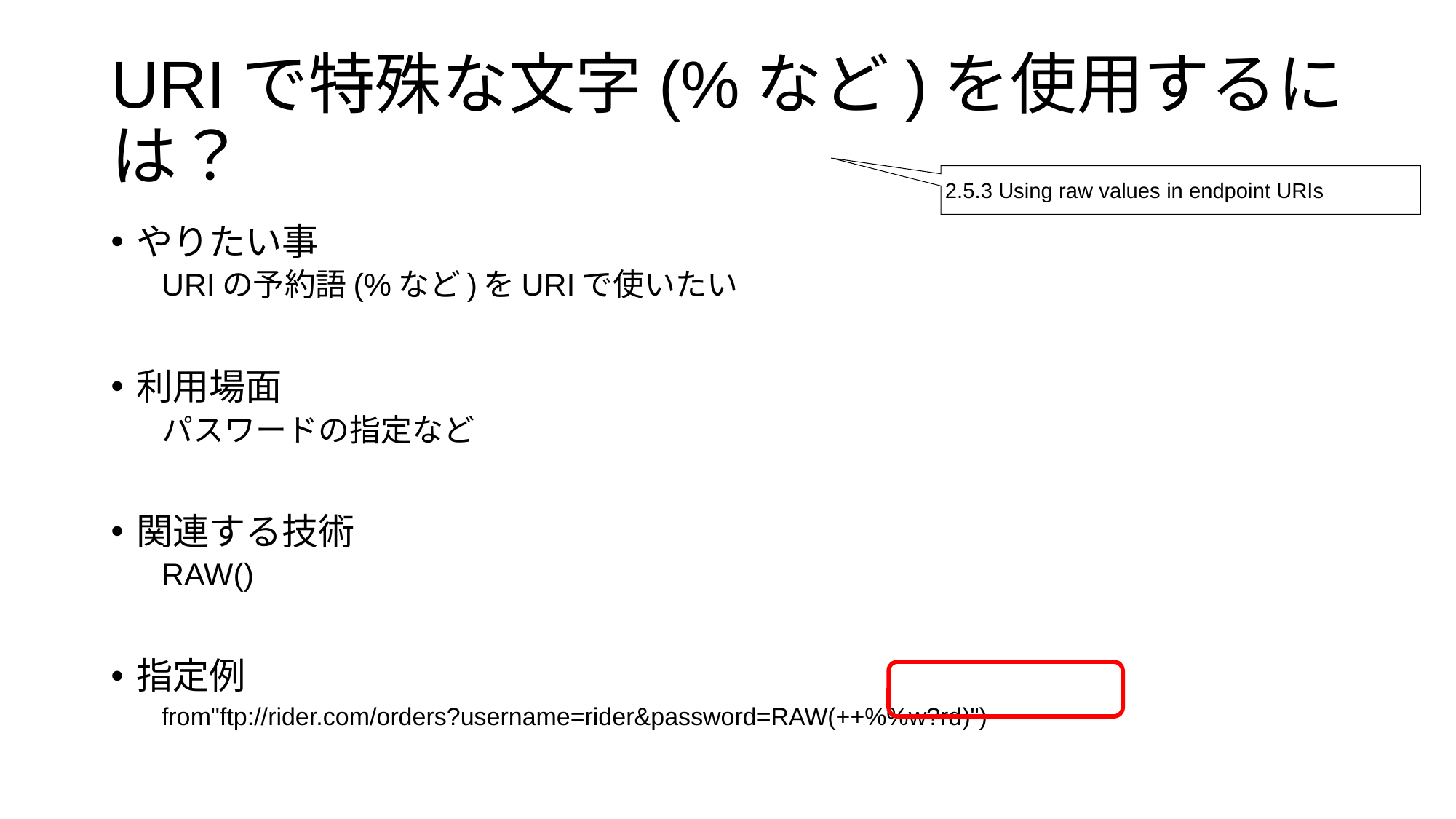

# URIで特殊な文字(%など)を使用するには？
2.5.3 Using raw values in endpoint URIs
やりたい事
URIの予約語(%など)をURIで使いたい

利用場面
パスワードの指定など

関連する技術
RAW()

指定例
from"ftp://rider.com/orders?username=rider&password=RAW(++%%w?rd)")